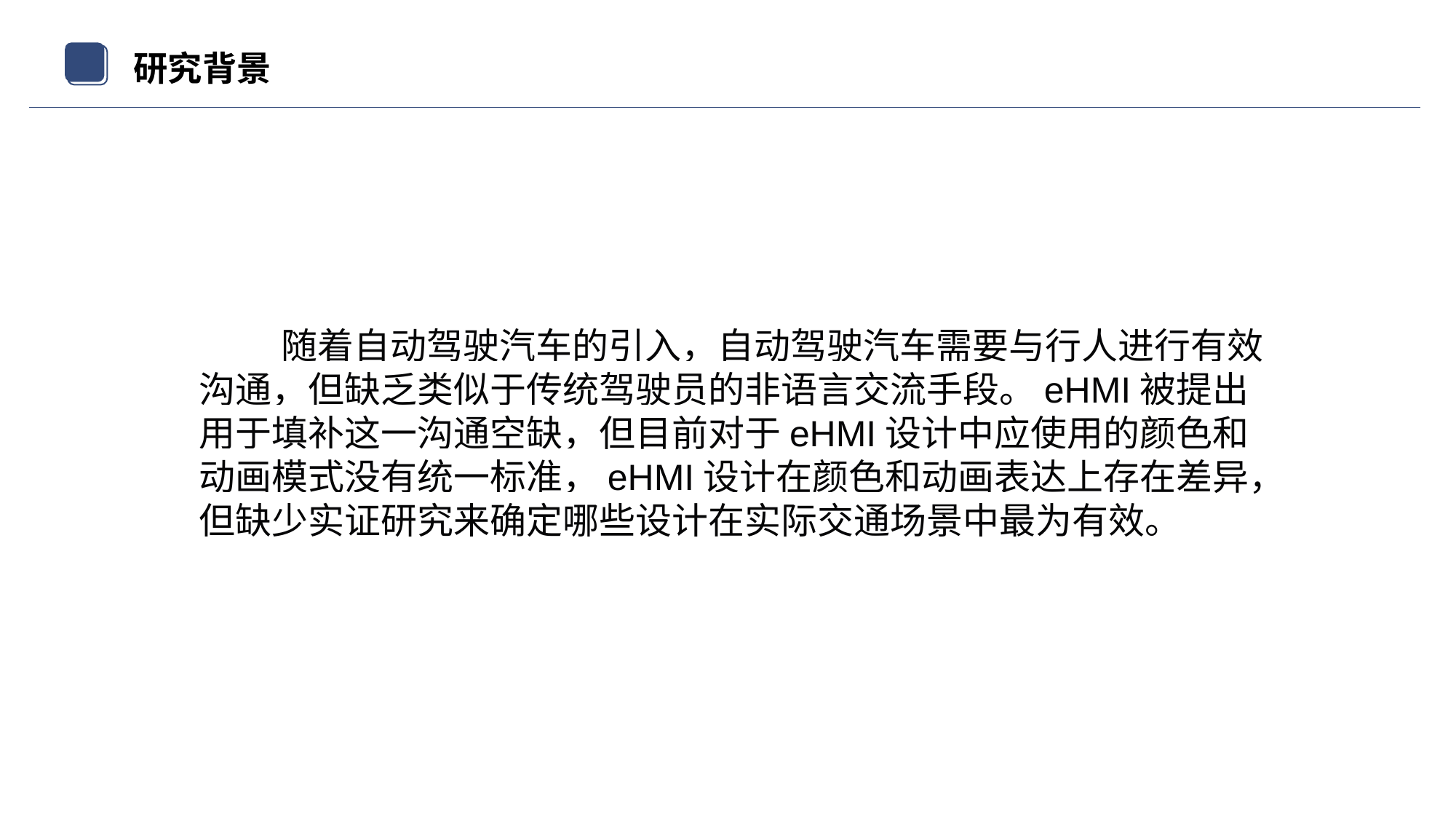

研究背景
         随着自动驾驶汽车的引入，自动驾驶汽车需要与行人进行有效沟通，但缺乏类似于传统驾驶员的非语言交流手段。eHMI被提出用于填补这一沟通空缺，但目前对于eHMI设计中应使用的颜色和动画模式没有统一标准，eHMI设计在颜色和动画表达上存在差异，但缺少实证研究来确定哪些设计在实际交通场景中最为有效。